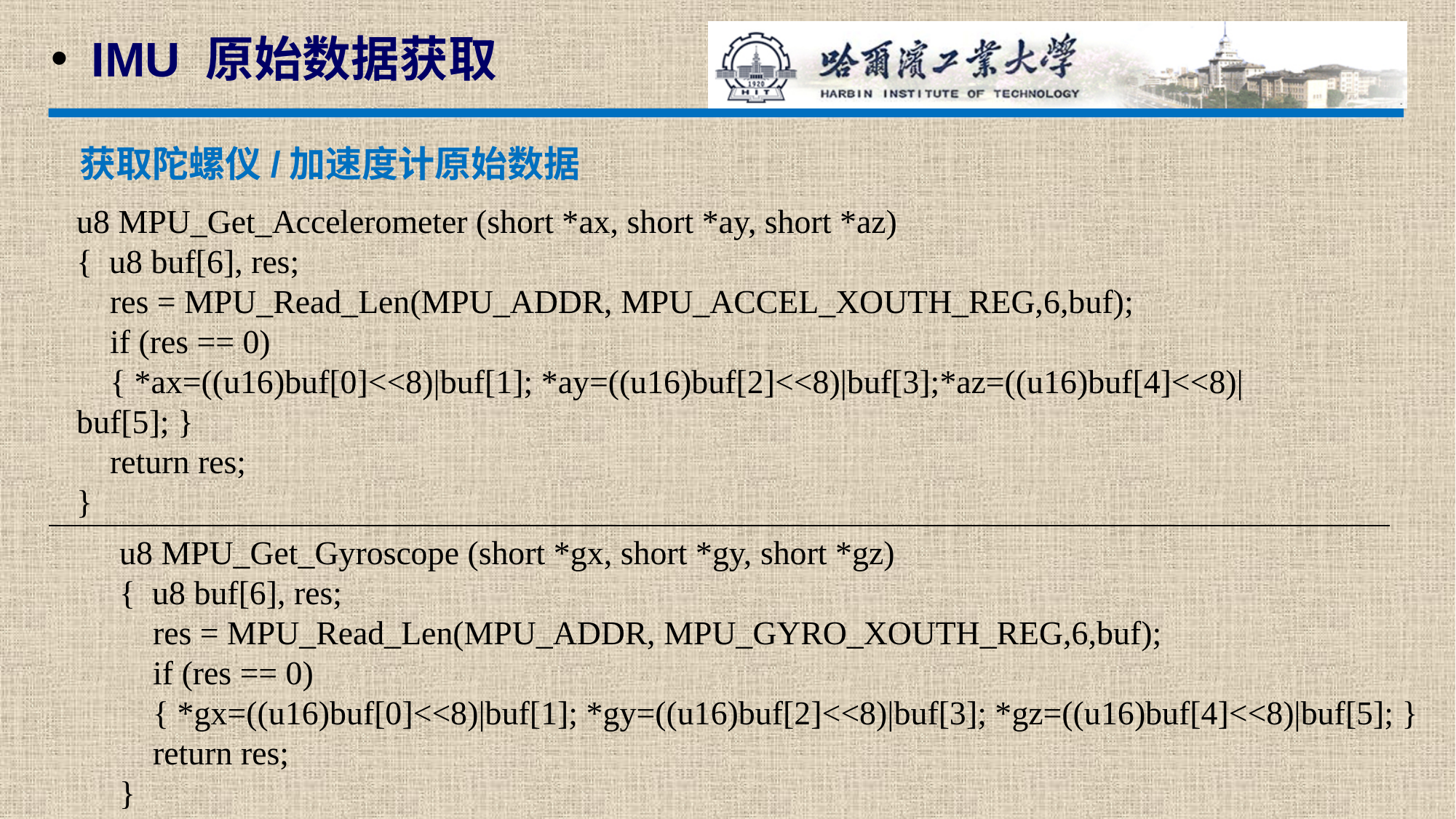

IMU 原始数据获取
获取陀螺仪/加速度计原始数据
u8 MPU_Get_Accelerometer (short *ax, short *ay, short *az)
{  u8 buf[6], res;
    res = MPU_Read_Len(MPU_ADDR, MPU_ACCEL_XOUTH_REG,6,buf);
    if (res == 0)
    { *ax=((u16)buf[0]<<8)|buf[1]; *ay=((u16)buf[2]<<8)|buf[3];*az=((u16)buf[4]<<8)|buf[5]; }
    return res;
}
u8 MPU_Get_Gyroscope (short *gx, short *gy, short *gz)
{  u8 buf[6], res;
    res = MPU_Read_Len(MPU_ADDR, MPU_GYRO_XOUTH_REG,6,buf);
    if (res == 0)
    { *gx=((u16)buf[0]<<8)|buf[1]; *gy=((u16)buf[2]<<8)|buf[3]; *gz=((u16)buf[4]<<8)|buf[5]; }
    return res;
}